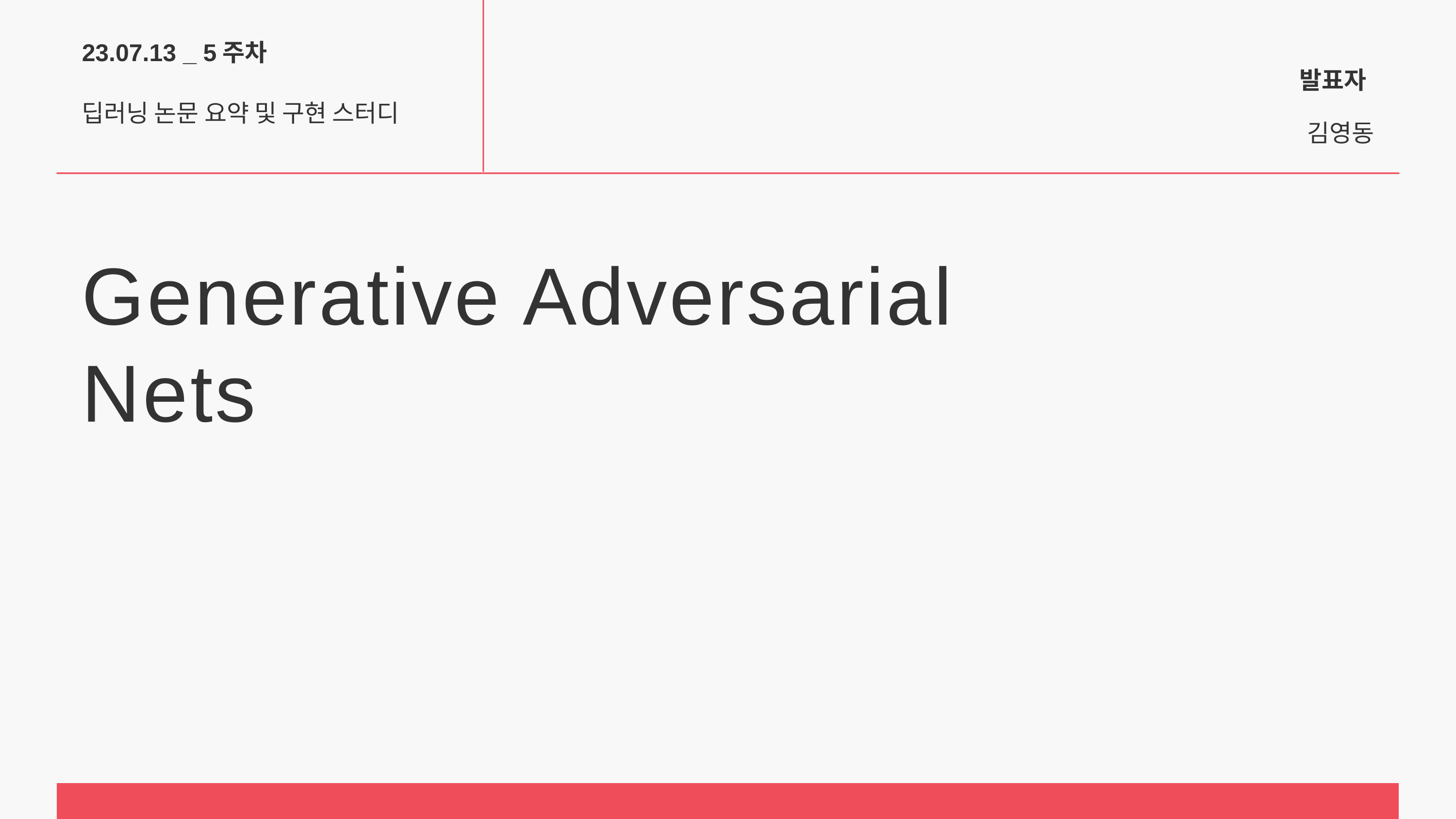

23.07.13 _ 5주차
발표자

딥러닝 논문 요약 및 구현 스터디
김영동

Generative Adversarial Nets